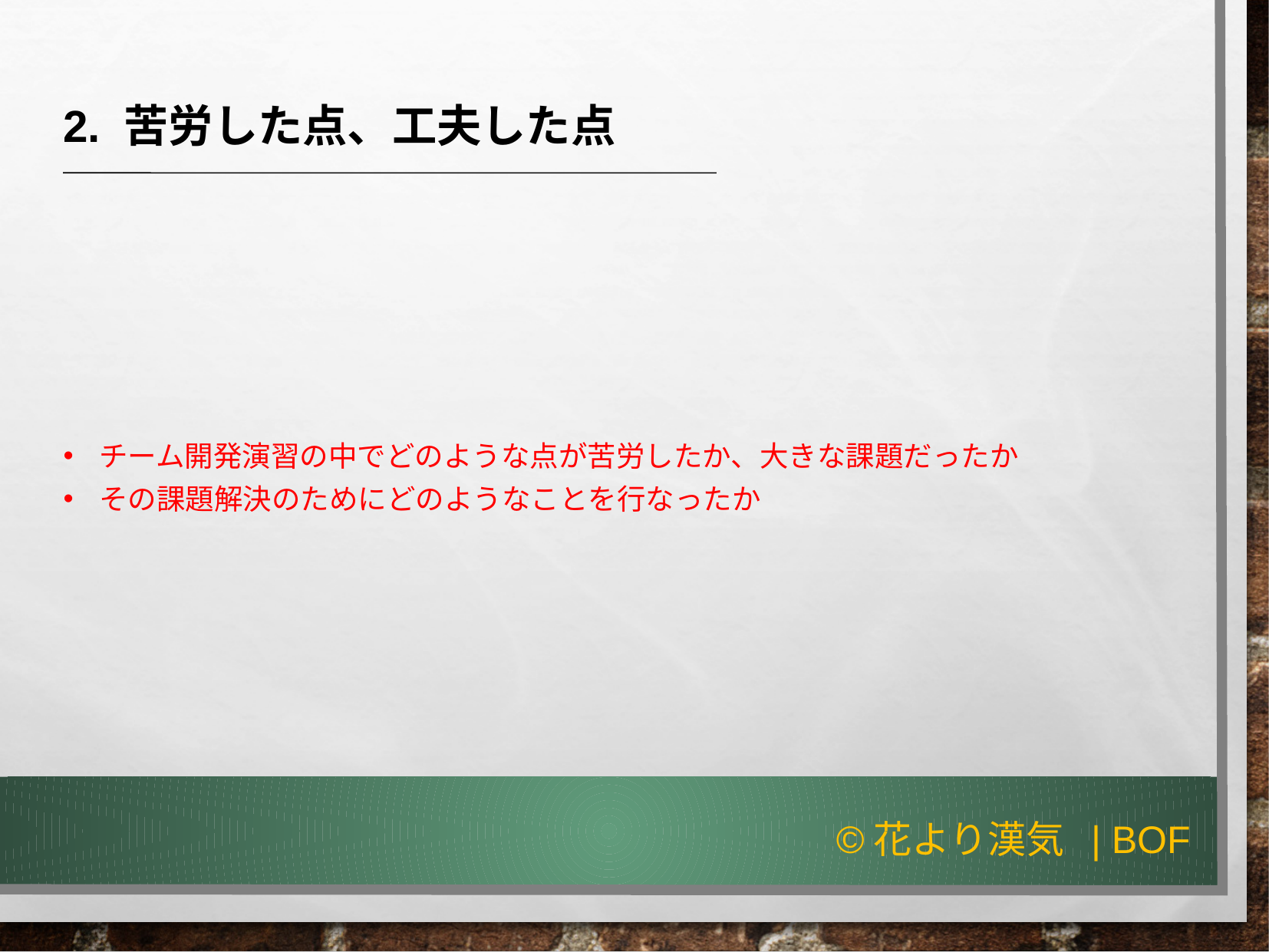

2. 苦労した点、工夫した点

チーム開発演習の中でどのような点が苦労したか、大きな課題だったか
その課題解決のためにどのようなことを行なったか

©花より漢気  | BOF